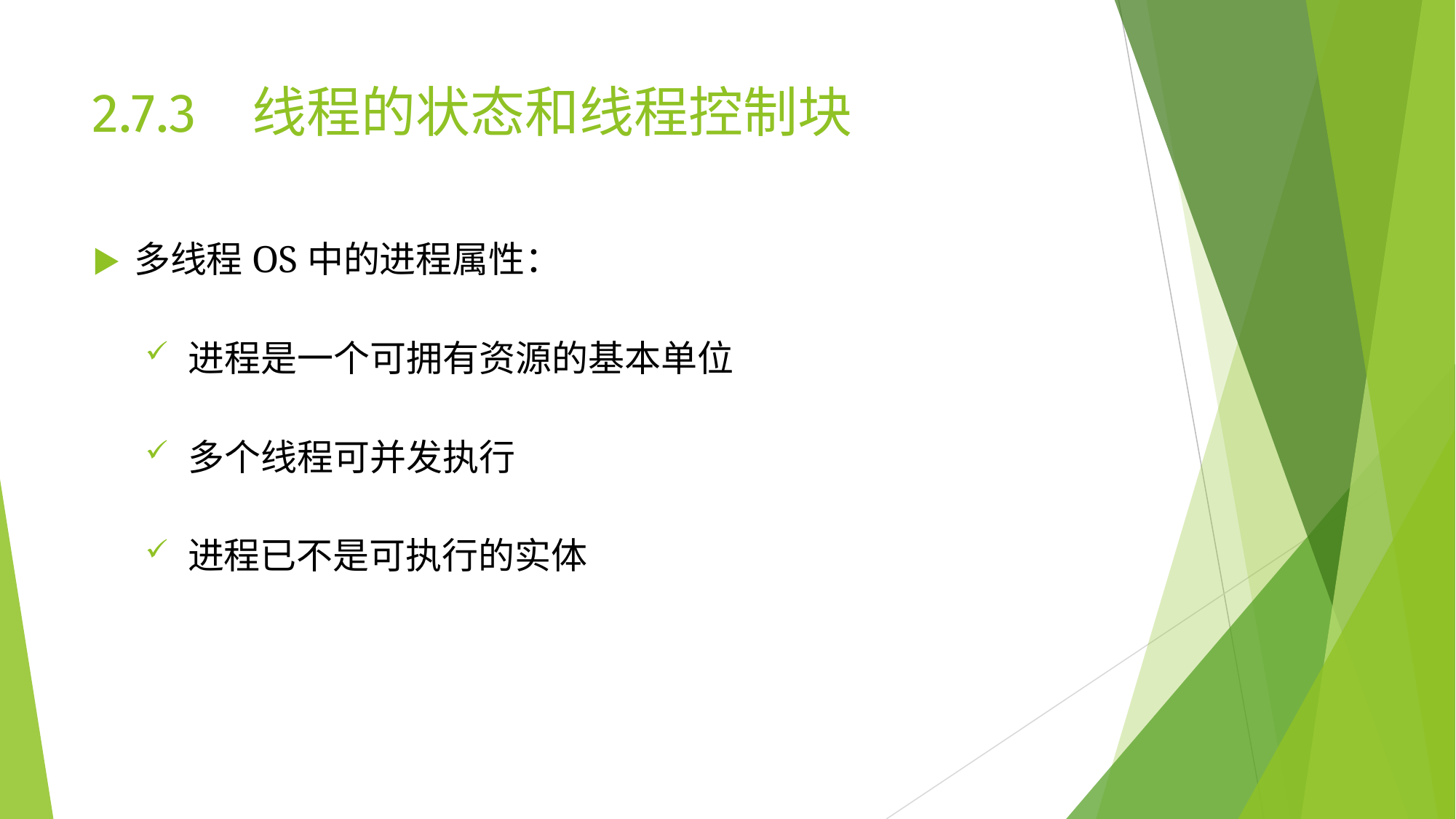

# 2.7.3	线程的状态和线程控制块
▶	多线程OS中的进程属性：

进程是一个可拥有资源的基本单位

多个线程可并发执行

进程已不是可执行的实体